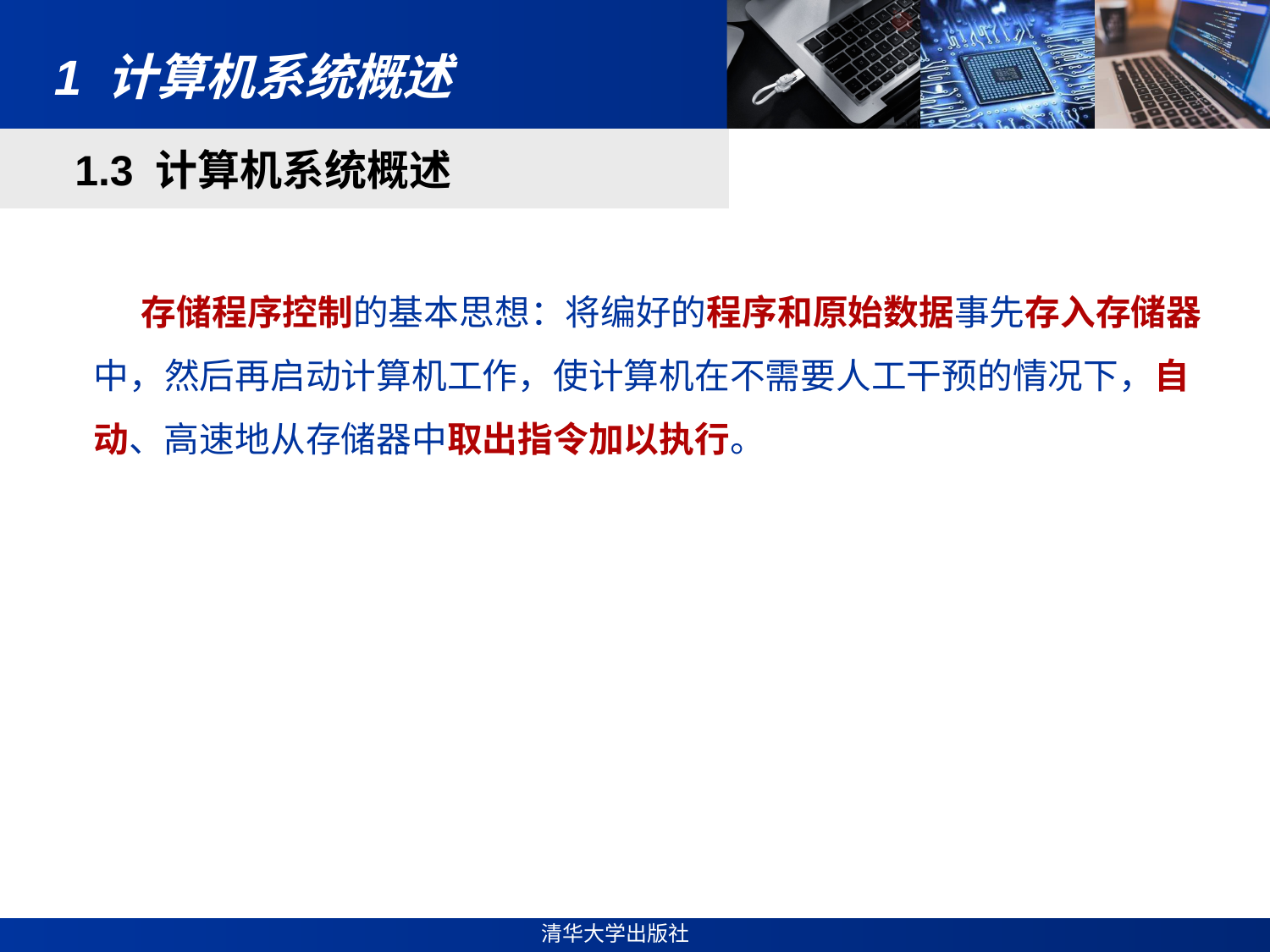

# 1 计算机系统概述
1.3 计算机系统概述

     存储程序控制的基本思想：将编好的程序和原始数据事先存入存储器中，然后再启动计算机工作，使计算机在不需要人工干预的情况下，自动、高速地从存储器中取出指令加以执行。